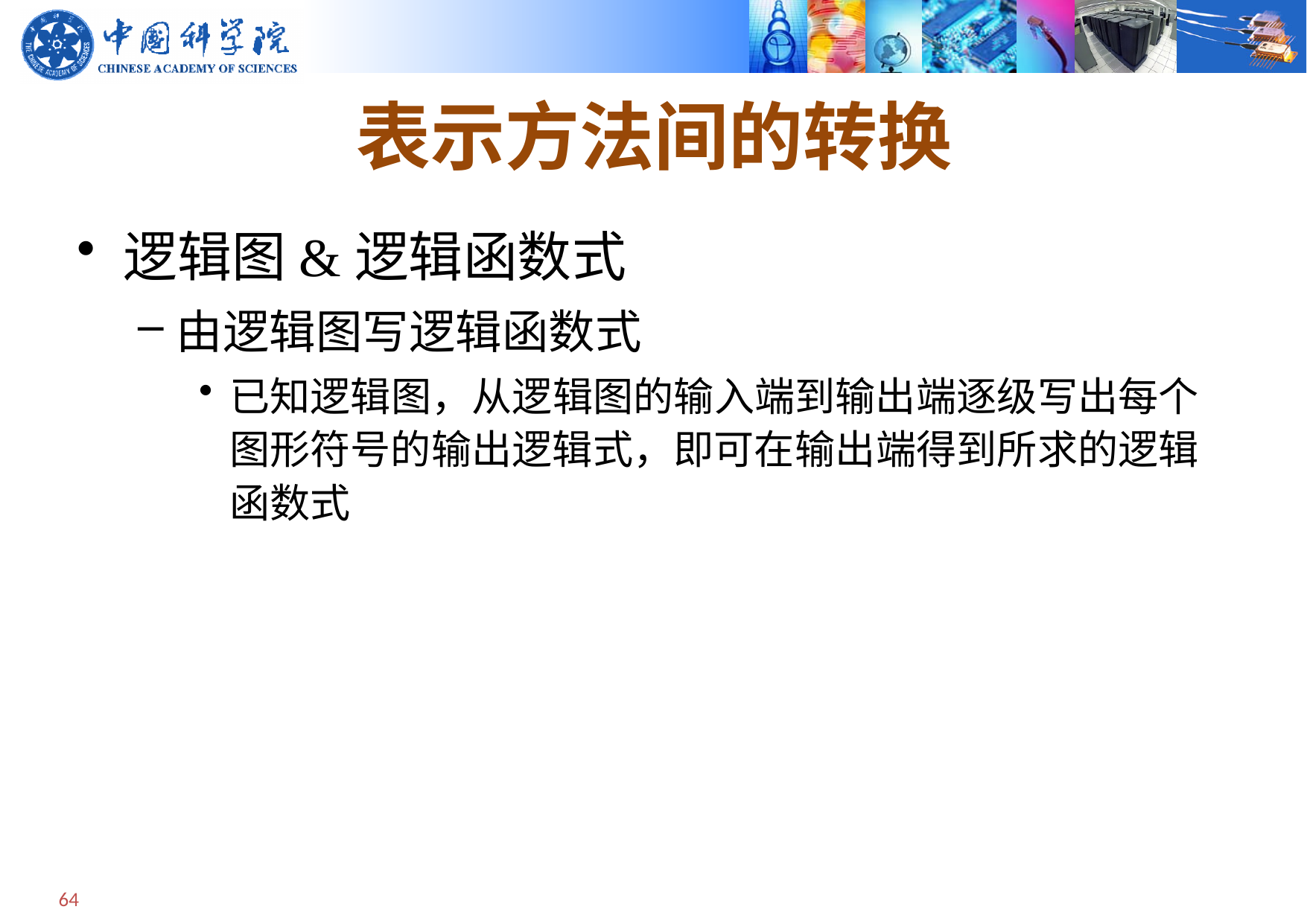

# 表示方法间的转换
逻辑图&逻辑函数式
由逻辑图写逻辑函数式
已知逻辑图，从逻辑图的输入端到输出端逐级写出每个图形符号的输出逻辑式，即可在输出端得到所求的逻辑函数式